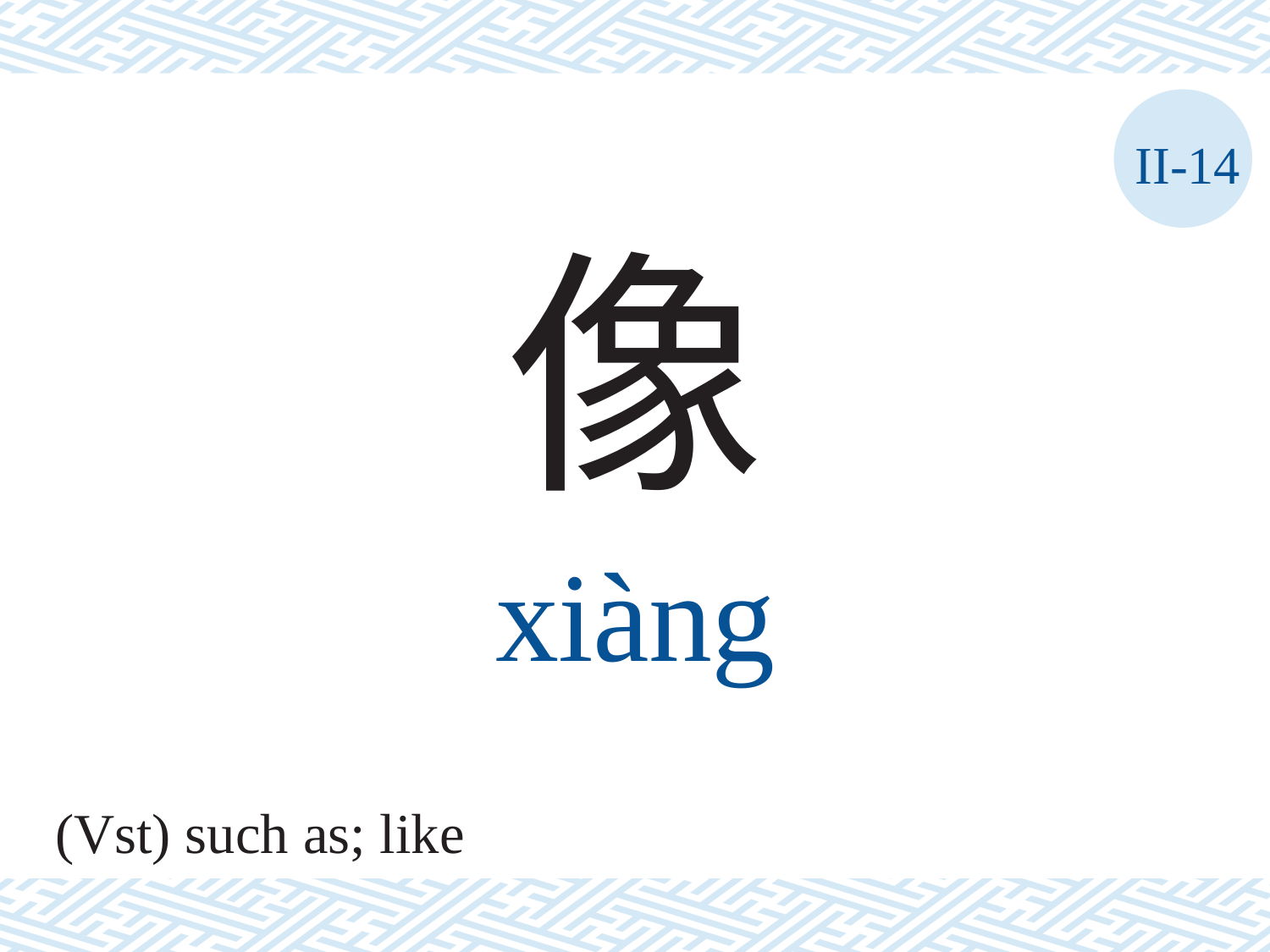

II-14
像
xiàng
(Vst) such as; like